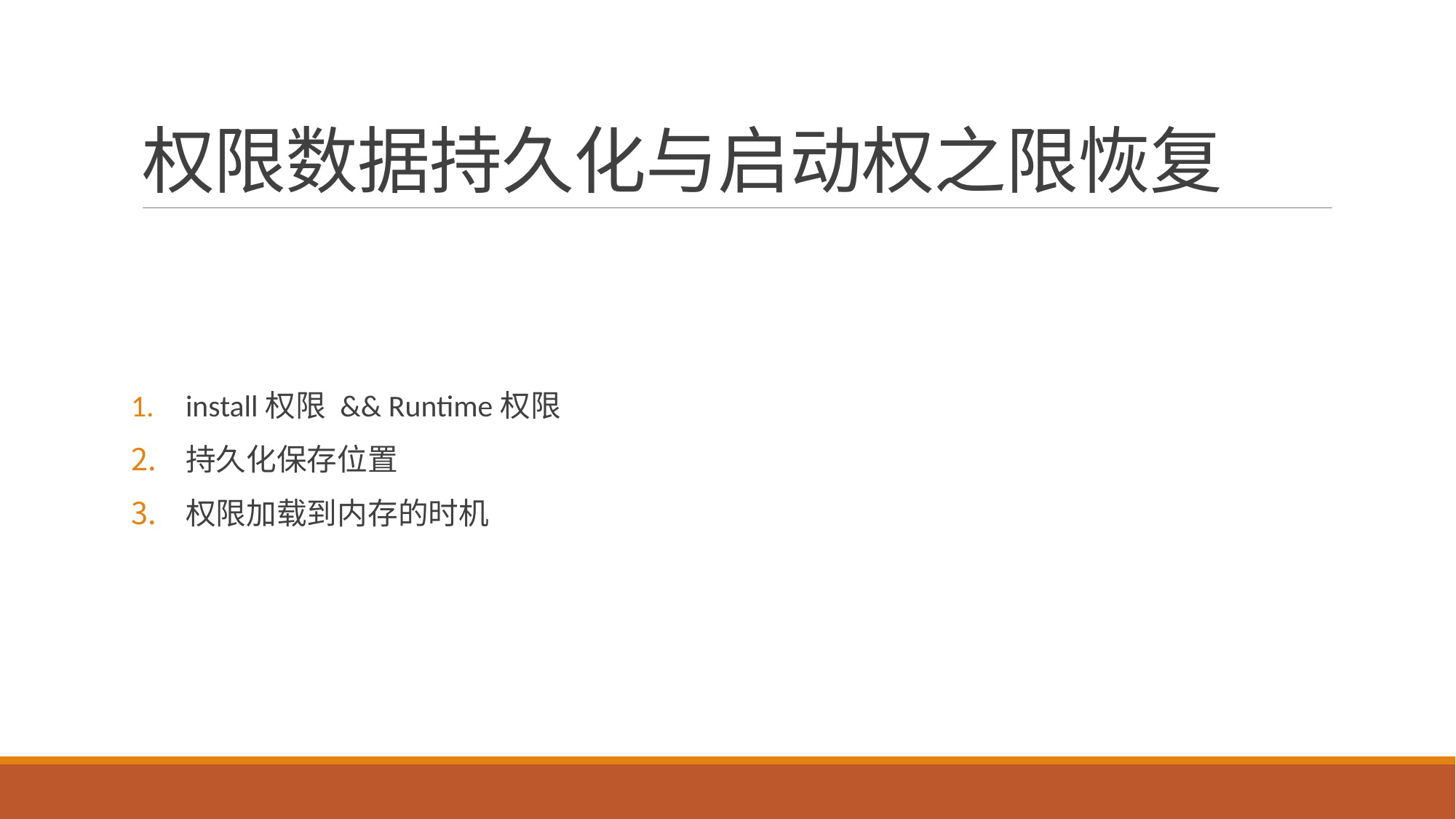

# 权限数据持久化与启动权之限恢复
install权限 && Runtime权限
持久化保存位置
权限加载到内存的时机